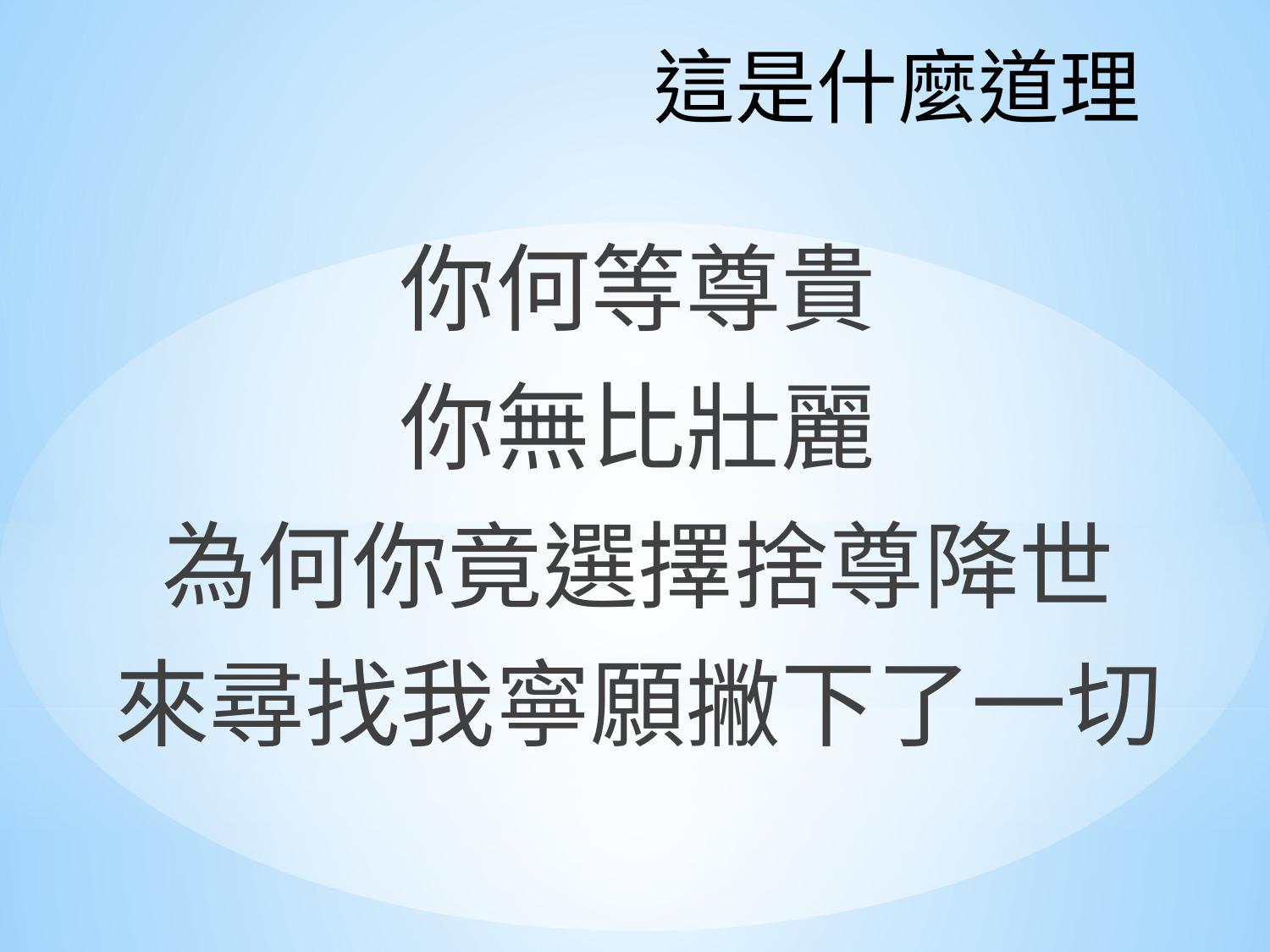

# 這是什麼道理
你何等尊貴
你無比壯麗
為何你竟選擇捨尊降世
來尋找我寧願撇下了一切